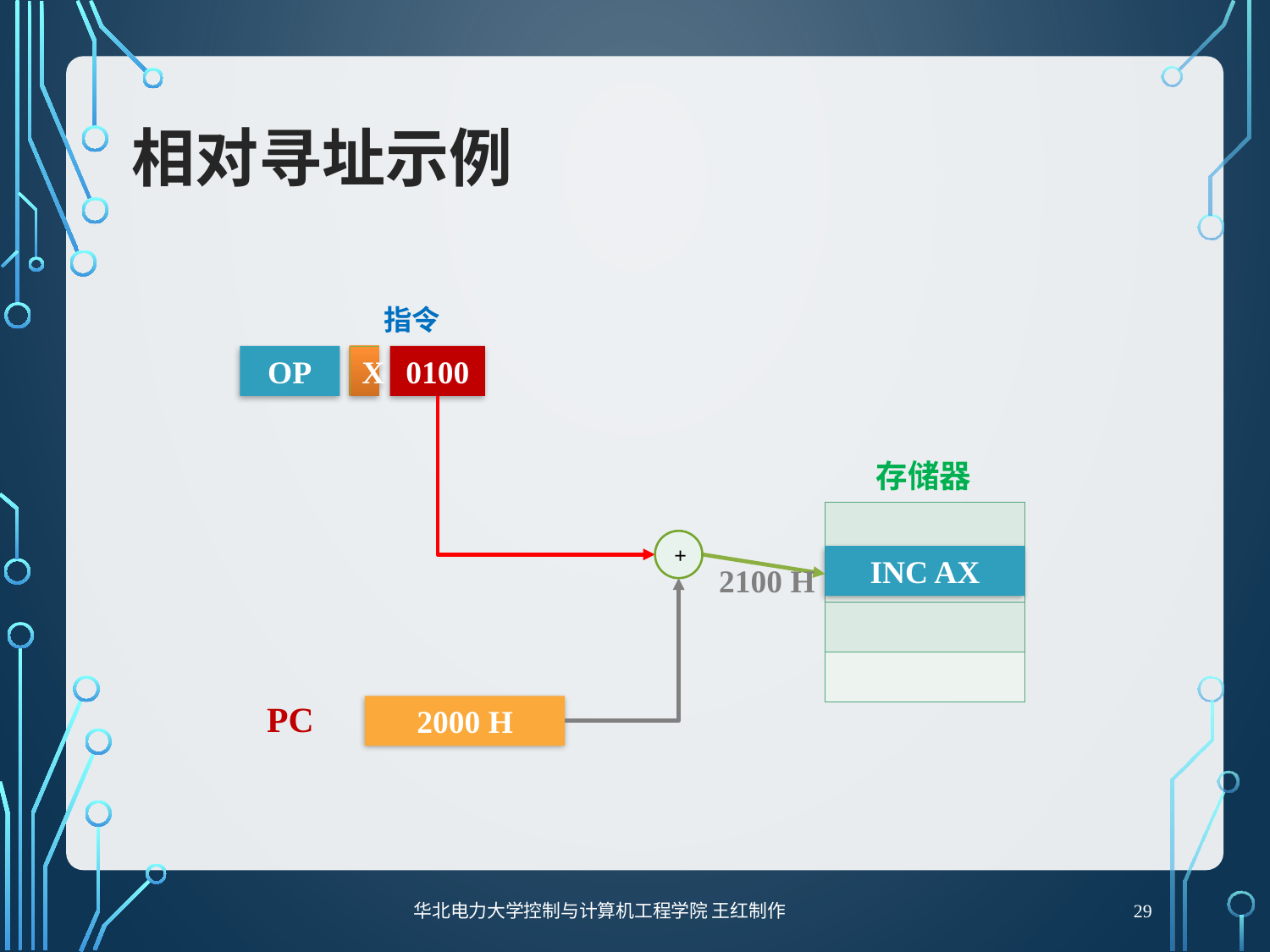

# 相对寻址示例
指令
OP
X
0100
| 存储器 |
| --- |
|  |
|  |
|  |
|  |
+
INC AX
2100 H
PC
2000 H
29
华北电力大学控制与计算机工程学院 王红制作